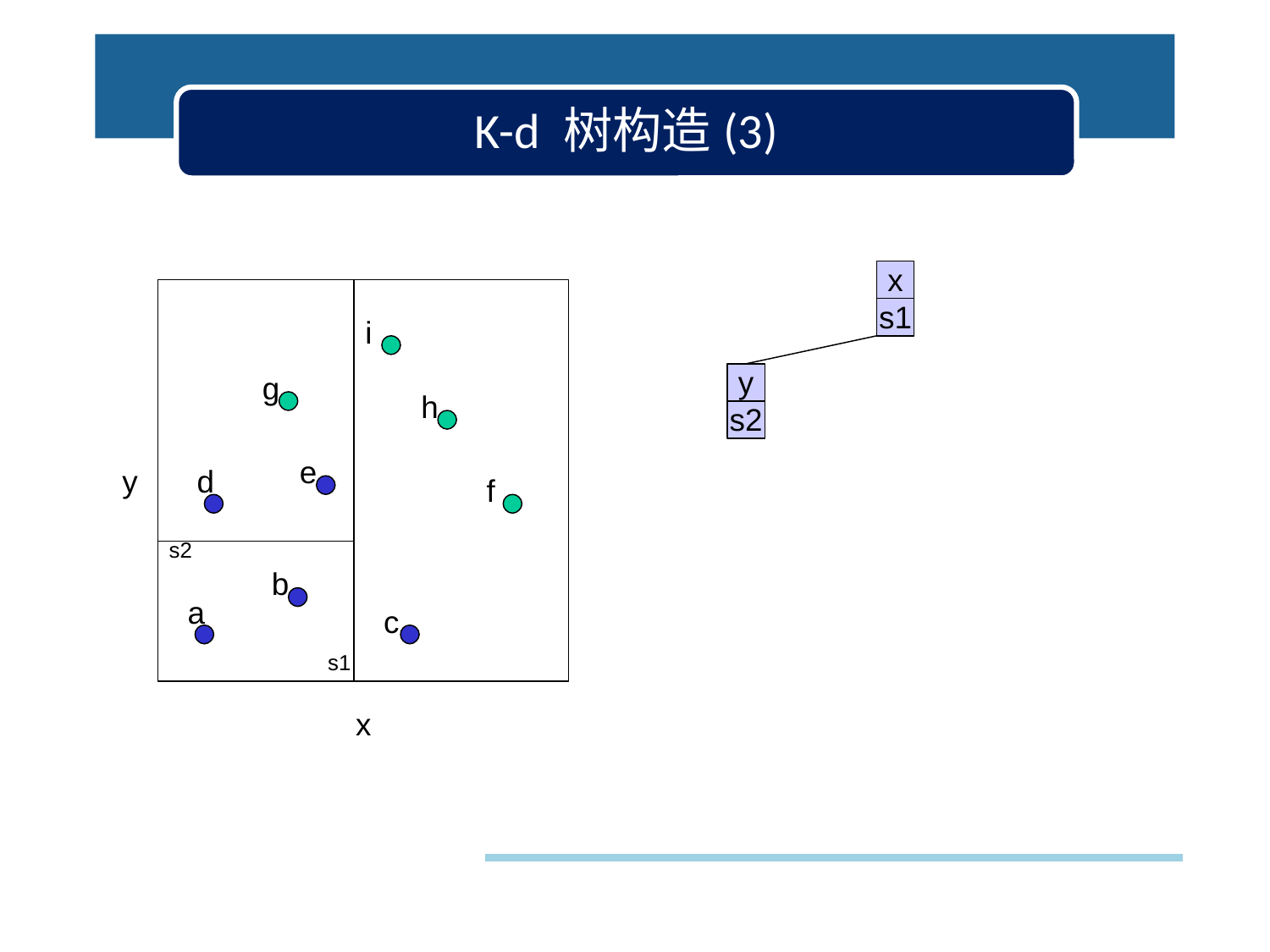

# K-d 树构造(3)
x

s1

i

y

g
h

s2

e
y
d
f

s2

b

a
c

s1
x